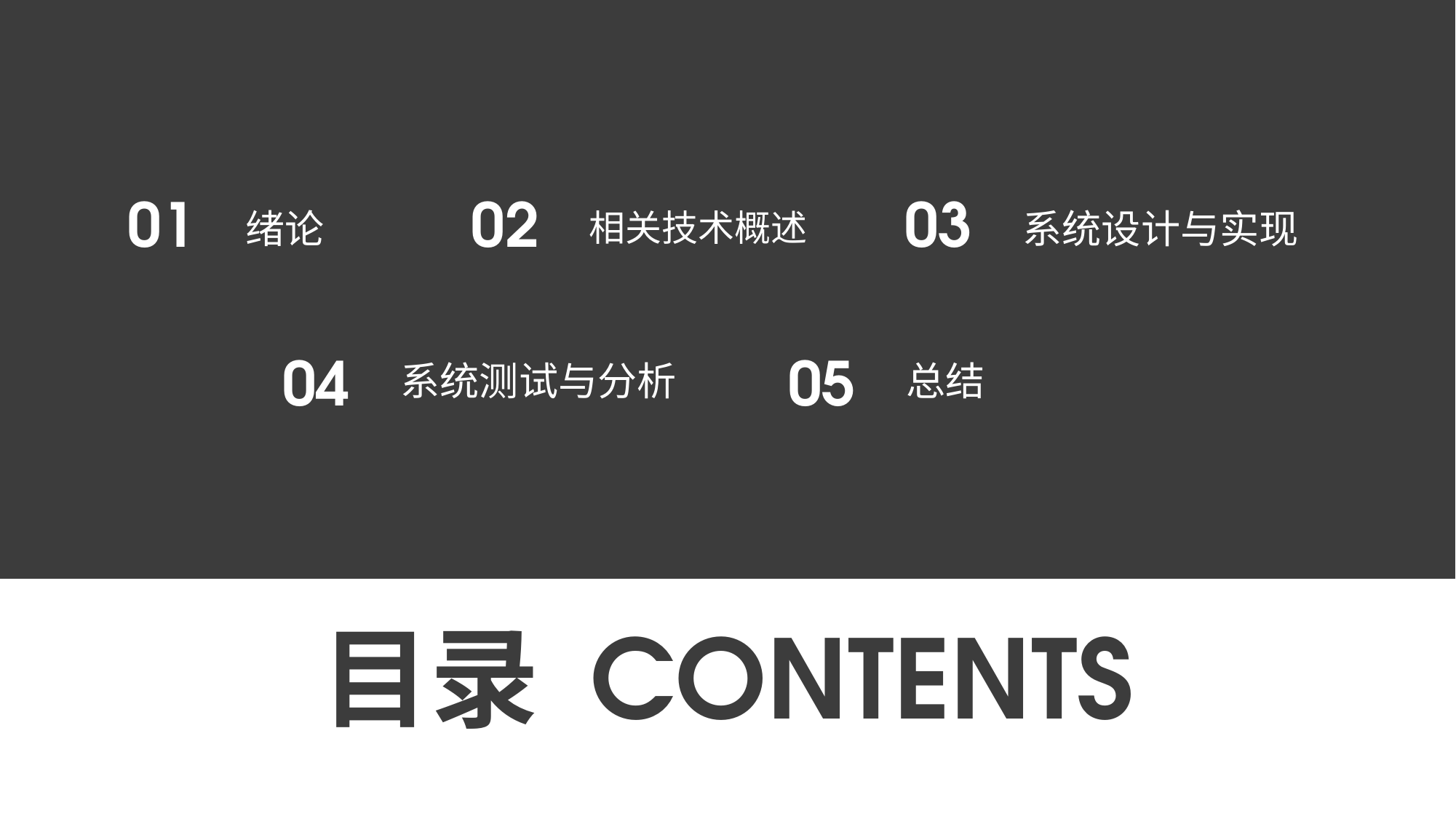

01
02
03
绪论
相关技术概述
系统设计与实现
04
05
系统测试与分析
总结
目录 CONTENTS